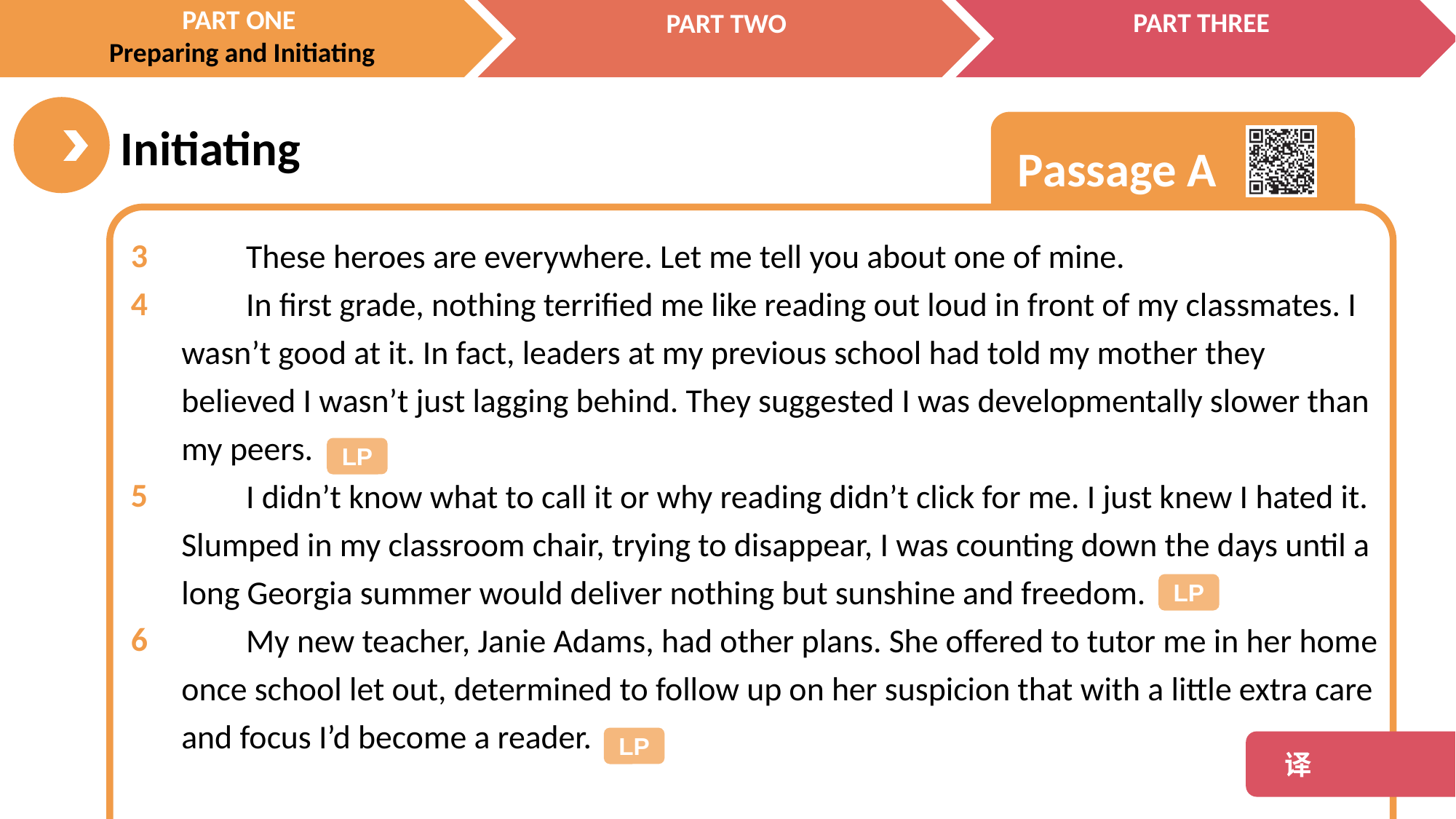

These heroes are everywhere. Let me tell you about one of mine.
In first grade, nothing terrified me like reading out loud in front of my classmates. I wasn’t good at it. In fact, leaders at my previous school had told my mother they believed I wasn’t just lagging behind. They suggested I was developmentally slower than my peers.
I didn’t know what to call it or why reading didn’t click for me. I just knew I hated it. Slumped in my classroom chair, trying to disappear, I was counting down the days until a long Georgia summer would deliver nothing but sunshine and freedom.
My new teacher, Janie Adams, had other plans. She offered to tutor me in her home once school let out, determined to follow up on her suspicion that with a little extra care and focus I’d become a reader.

3
4

5

6

LP
LP
LP
   译